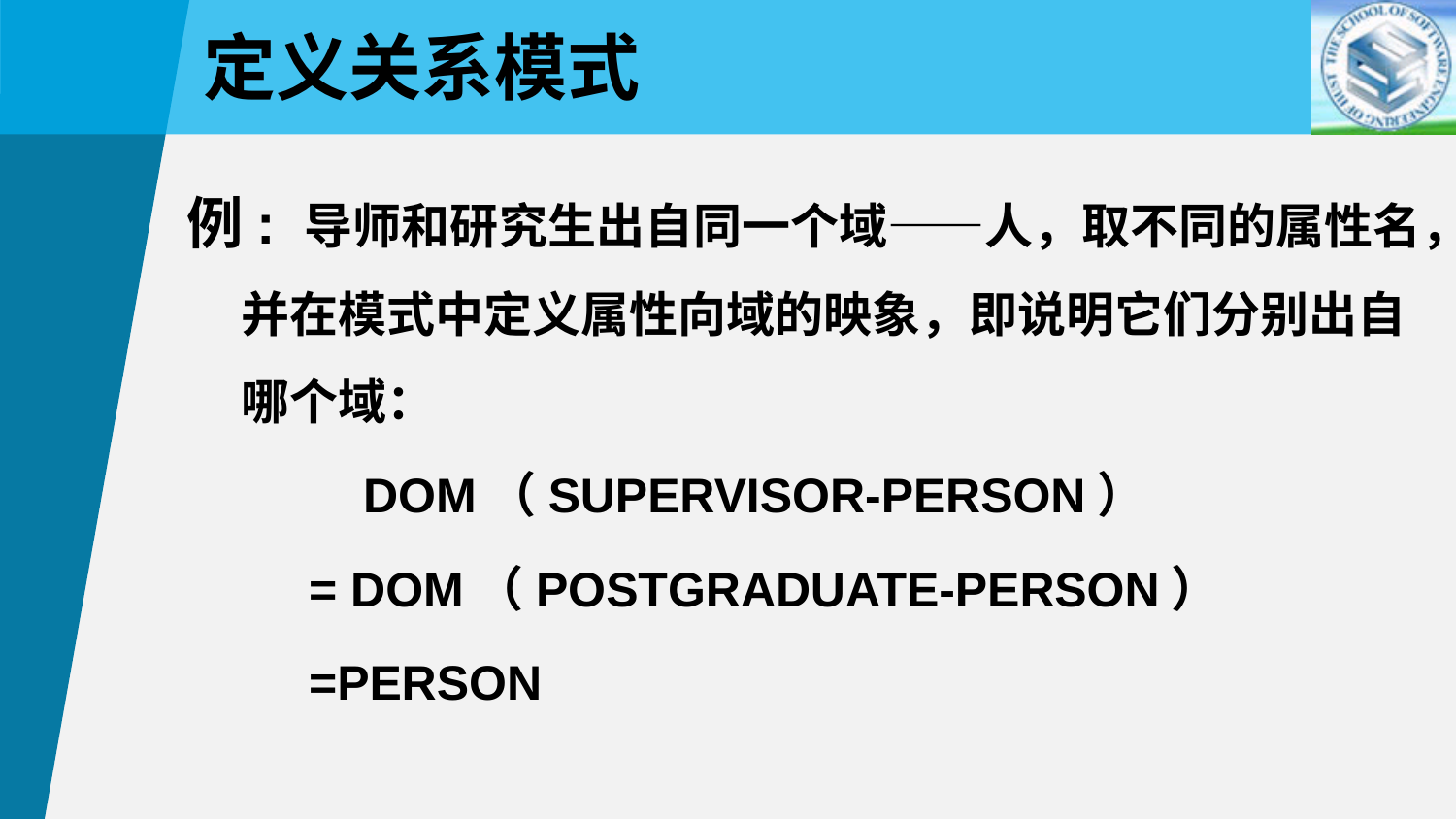

定义关系模式
例: 导师和研究生出自同一个域——人，取不同的属性名，并在模式中定义属性向域的映象，即说明它们分别出自哪个域：
             DOM（SUPERVISOR-PERSON）
         = DOM（POSTGRADUATE-PERSON）
         =PERSON